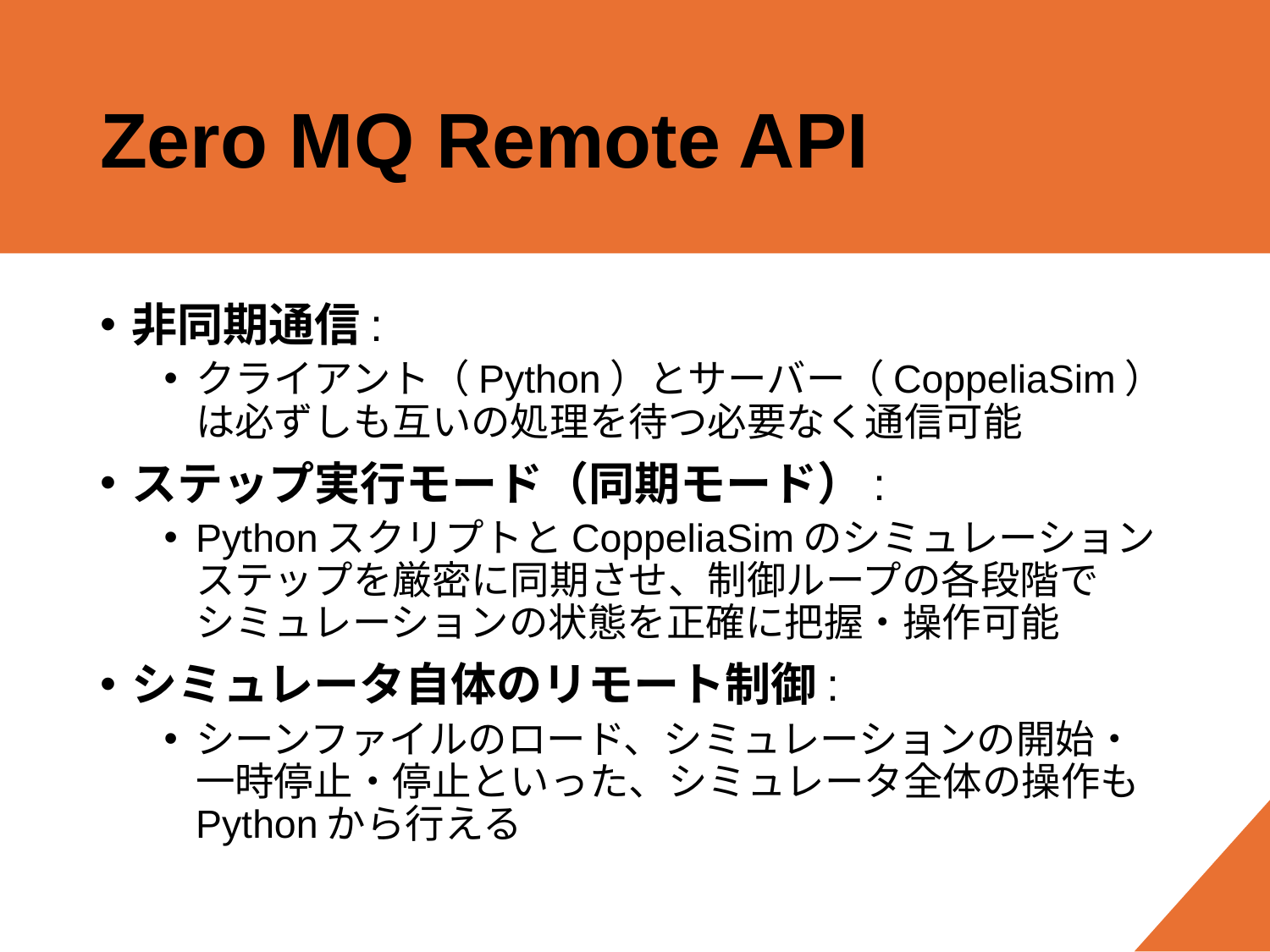

# Zero MQ Remote API
非同期通信:
クライアント（Python）とサーバー（CoppeliaSim）は必ずしも互いの処理を待つ必要なく通信可能
ステップ実行モード（同期モード）:
PythonスクリプトとCoppeliaSimのシミュレーション
ステップを厳密に同期させ、制御ループの各段階で
シミュレーションの状態を正確に把握・操作可能
シミュレータ自体のリモート制御:
シーンファイルのロード、シミュレーションの開始・
一時停止・停止といった、シミュレータ全体の操作もPythonから行える